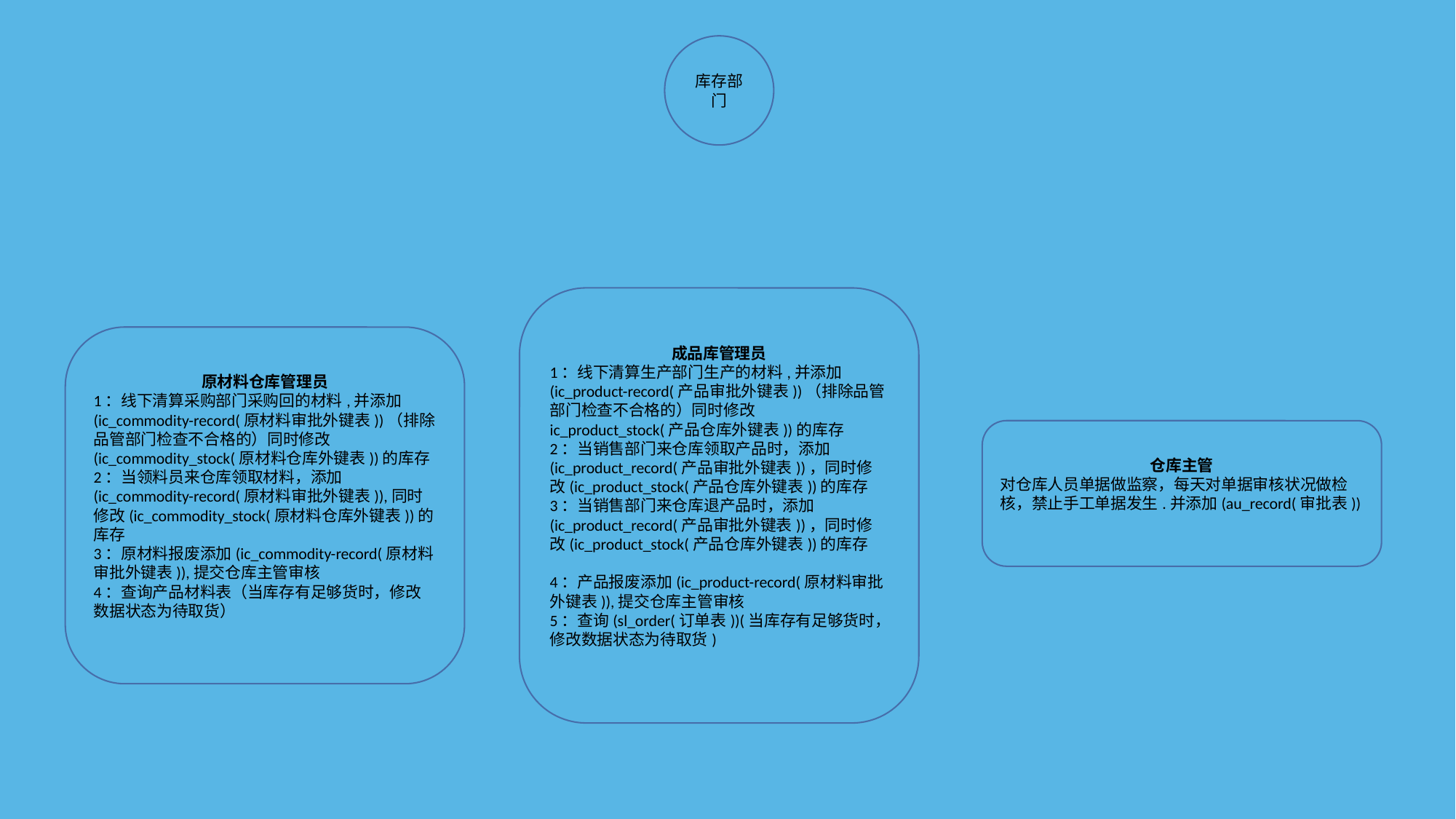

库存部门
成品库管理员
1：线下清算生产部门生产的材料,并添加(ic_product-record(产品审批外键表))（排除品管部门检查不合格的）同时修改ic_product_stock(产品仓库外键表))的库存
2：当销售部门来仓库领取产品时，添加(ic_product_record(产品审批外键表))，同时修改(ic_product_stock(产品仓库外键表))的库存
3：当销售部门来仓库退产品时，添加(ic_product_record(产品审批外键表))，同时修改(ic_product_stock(产品仓库外键表))的库存

4：产品报废添加(ic_product-record(原材料审批外键表)),提交仓库主管审核
5：查询(sl_order(订单表))(当库存有足够货时，修改数据状态为待取货)

原材料仓库管理员
1：线下清算采购部门采购回的材料,并添加(ic_commodity-record(原材料审批外键表))（排除品管部门检查不合格的）同时修改(ic_commodity_stock(原材料仓库外键表))的库存
2：当领料员来仓库领取材料，添加(ic_commodity-record(原材料审批外键表)),同时修改(ic_commodity_stock(原材料仓库外键表))的库存
3：原材料报废添加(ic_commodity-record(原材料审批外键表)),提交仓库主管审核
4：查询产品材料表（当库存有足够货时，修改数据状态为待取货）

仓库主管
对仓库人员单据做监察，每天对单据审核状况做检核，禁止手工单据发生.并添加(au_record(审批表))